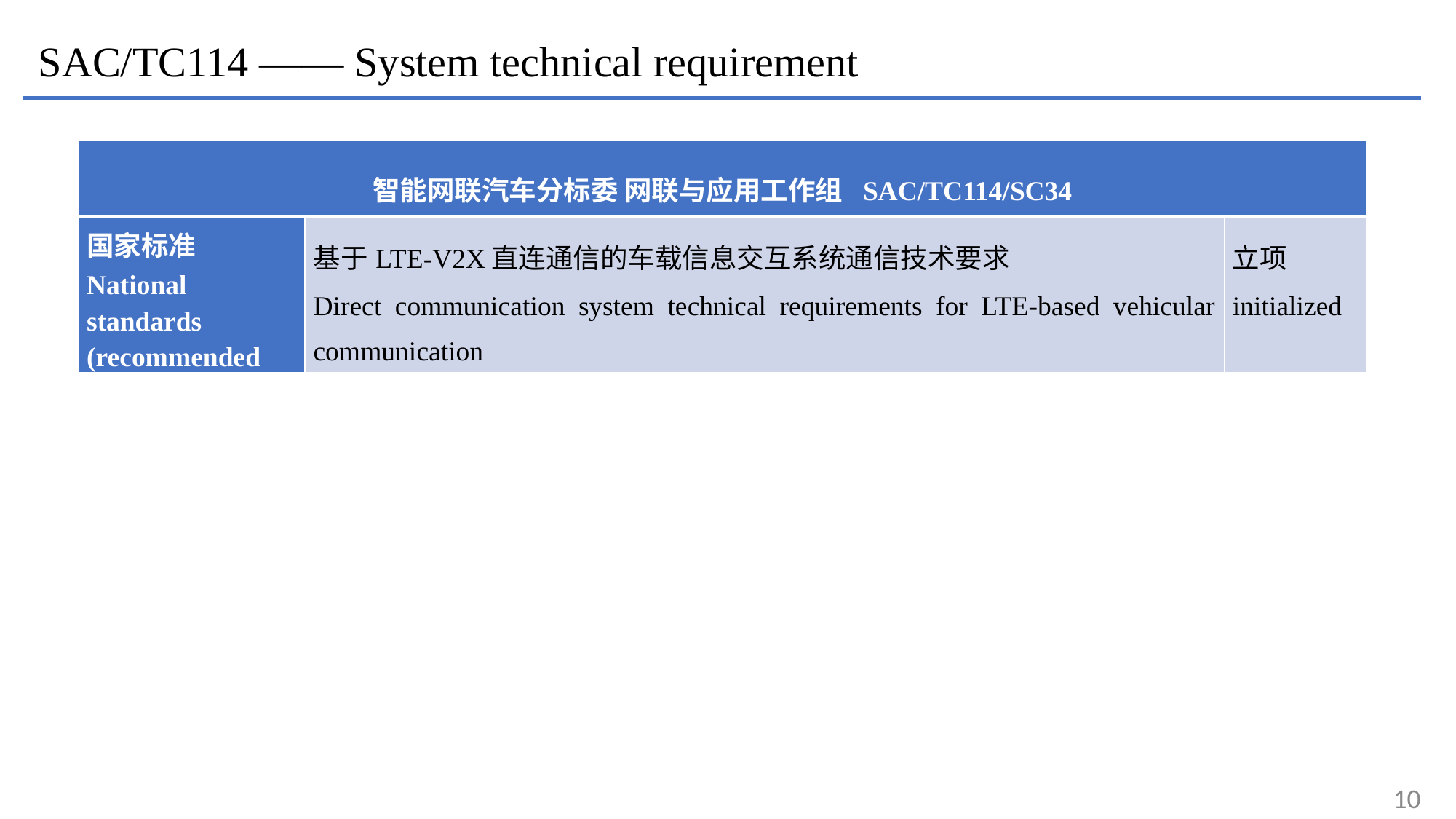

SAC/TC114 —— System technical requirement
| 智能网联汽车分标委 网联与应用工作组 SAC/TC114/SC34 |  |  |
| --- | --- | --- |
| 国家标准 National standards (recommended | 基于LTE-V2X直连通信的车载信息交互系统通信技术要求 Direct communication system technical requirements for LTE-based vehicular communication | 立项 initialized |
10